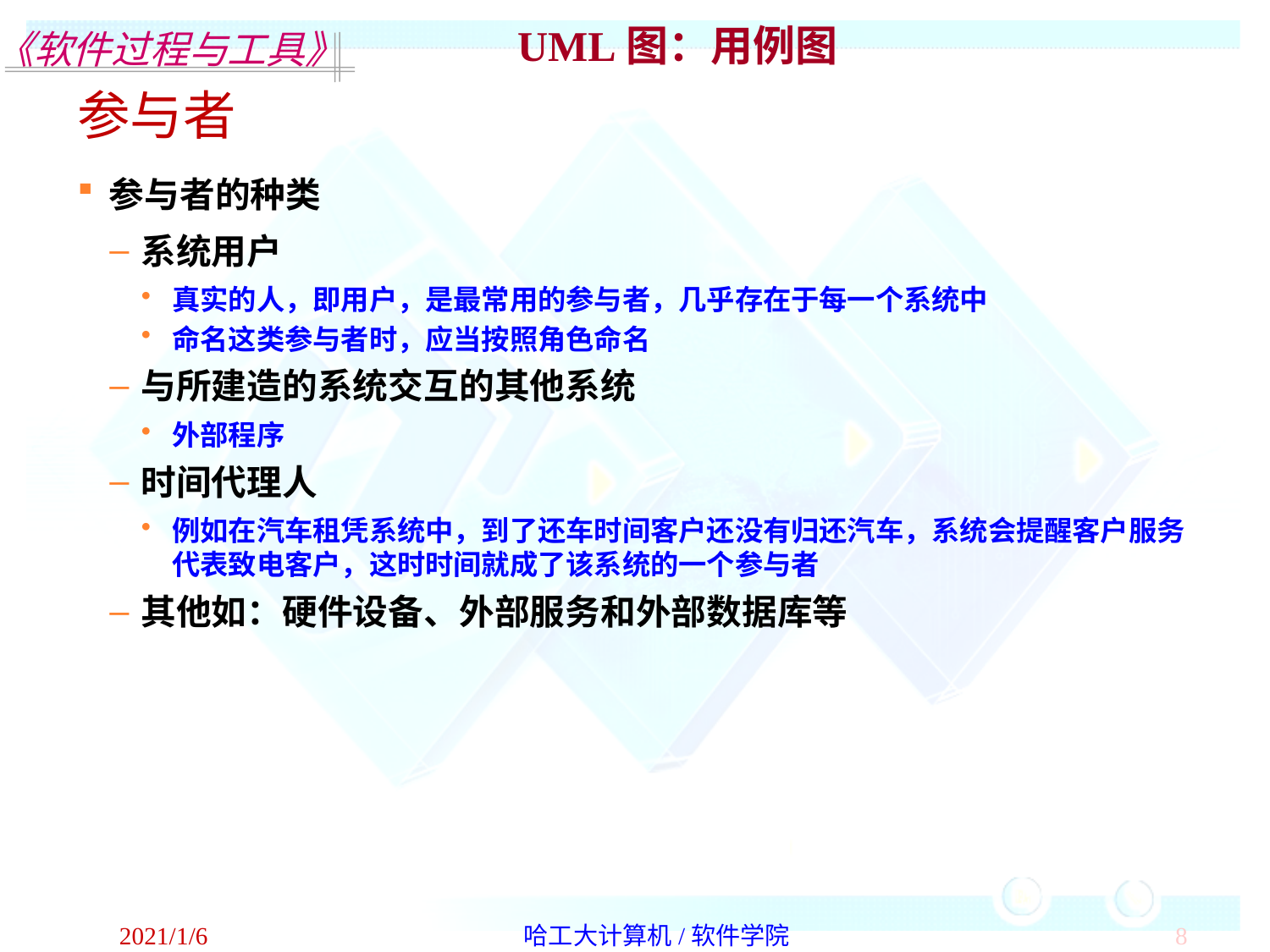

UML图：用例图
参与者
参与者的种类
系统用户
真实的人，即用户，是最常用的参与者，几乎存在于每一个系统中
命名这类参与者时，应当按照角色命名
与所建造的系统交互的其他系统
外部程序
时间代理人
例如在汽车租凭系统中，到了还车时间客户还没有归还汽车，系统会提醒客户服务代表致电客户，这时时间就成了该系统的一个参与者
其他如：硬件设备、外部服务和外部数据库等